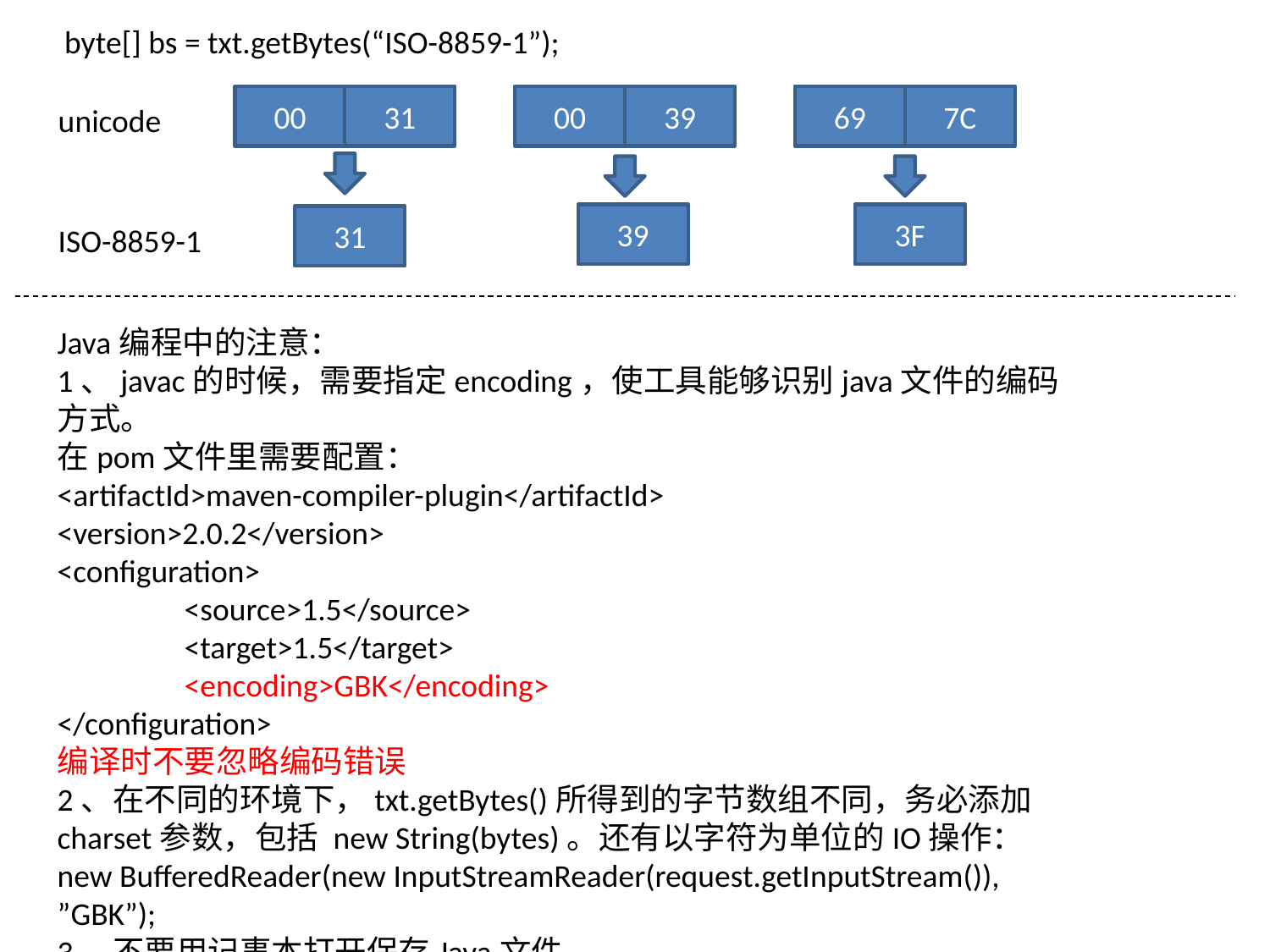

byte[] bs = txt.getBytes(“ISO-8859-1”);
00
31
00
39
69
7C
unicode

39
3F
31
ISO-8859-1
Java编程中的注意：
1、javac的时候，需要指定encoding，使工具能够识别java文件的编码方式。
在pom文件里需要配置：
<artifactId>maven-compiler-plugin</artifactId>
<version>2.0.2</version>
<configuration>
	<source>1.5</source>
	<target>1.5</target>
	<encoding>GBK</encoding>
</configuration>
编译时不要忽略编码错误
2、在不同的环境下，txt.getBytes()所得到的字节数组不同，务必添加charset参数，包括 new String(bytes)。还有以字符为单位的IO操作：
new BufferedReader(new InputStreamReader(request.getInputStream()),
”GBK”);
3、不要用记事本打开保存Java文件